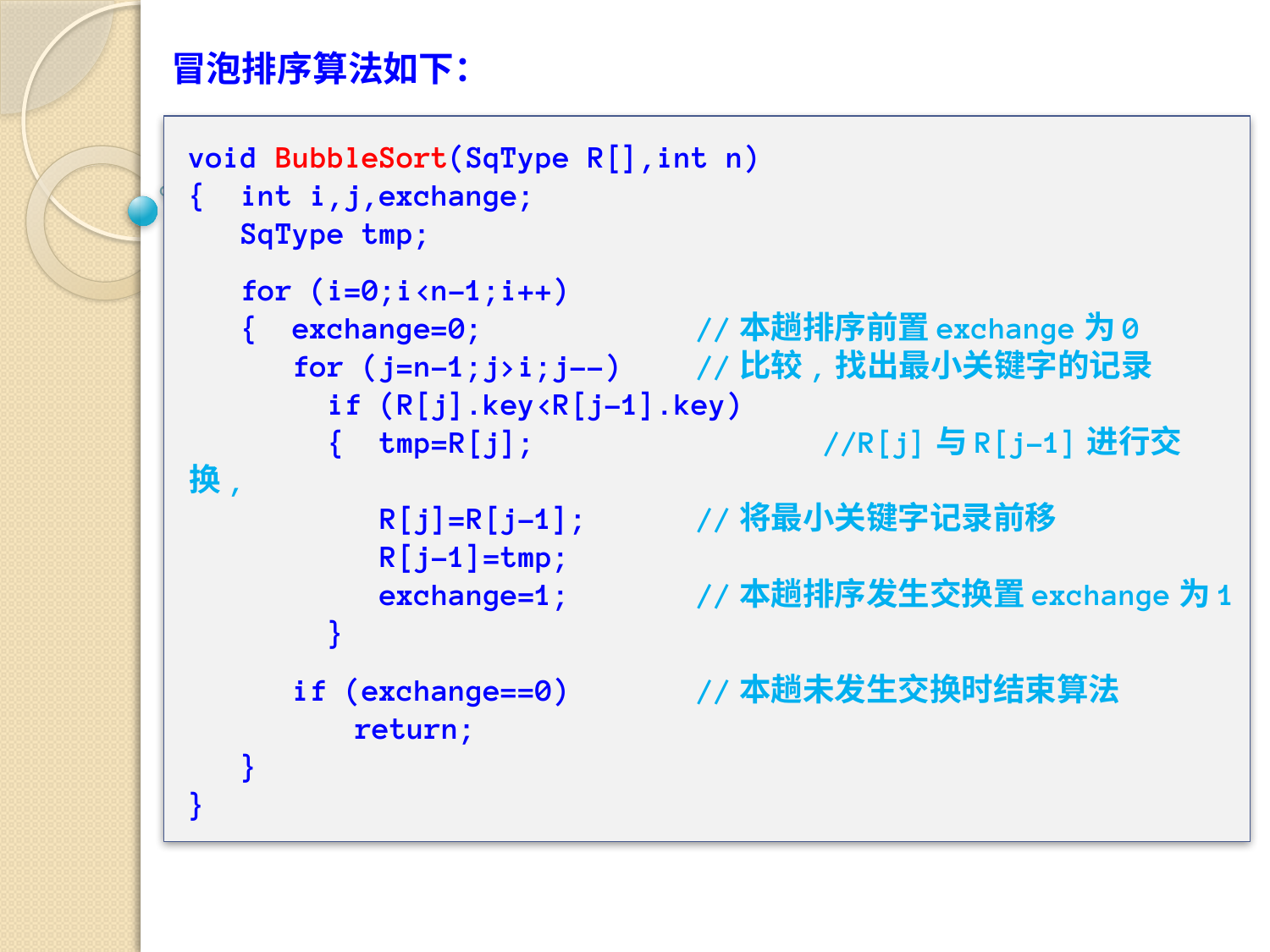

冒泡排序算法如下：
void BubbleSort(SqType R[],int n)
{  int i,j,exchange;
   SqType tmp;
   for (i=0;i<n-1;i++)
   {  exchange=0;		//本趟排序前置exchange为0
      for (j=n-1;j>i;j--)	//比较,找出最小关键字的记录
        if (R[j].key<R[j-1].key)
        {  tmp=R[j];　		//R[j]与R[j-1]进行交换,
           R[j]=R[j-1];	//将最小关键字记录前移
           R[j-1]=tmp;
           exchange=1;	//本趟排序发生交换置exchange为1
        }
      if (exchange==0)	//本趟未发生交换时结束算法
	　return;
   }
}